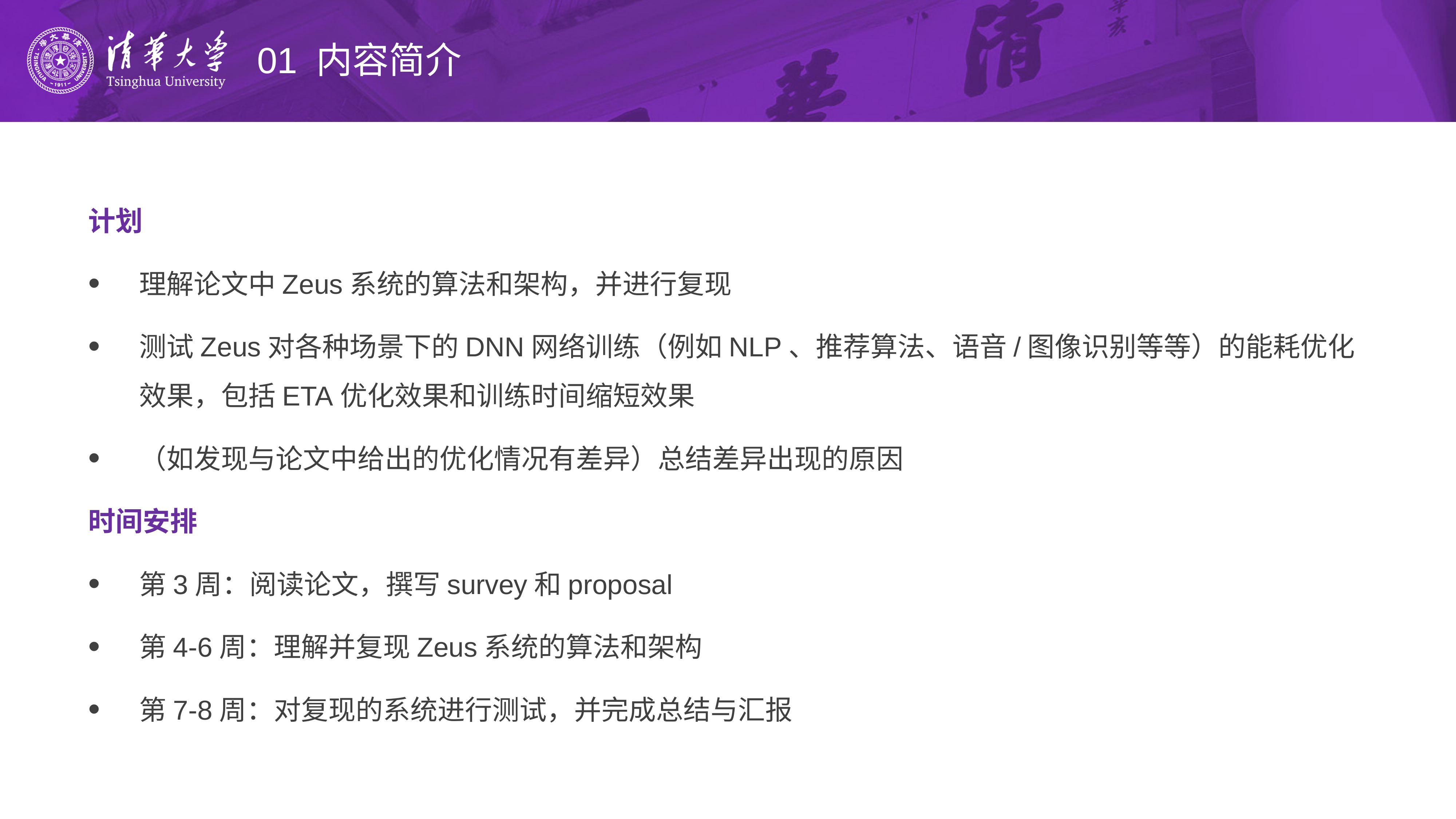

# 01 内容简介

计划
理解论文中Zeus系统的算法和架构，并进行复现
测试Zeus对各种场景下的DNN网络训练（例如NLP、推荐算法、语音/图像识别等等）的能耗优化效果，包括ETA优化效果和训练时间缩短效果
（如发现与论文中给出的优化情况有差异）总结差异出现的原因
时间安排
第3周：阅读论文，撰写survey和proposal
第4-6周：理解并复现Zeus系统的算法和架构
第7-8周：对复现的系统进行测试，并完成总结与汇报